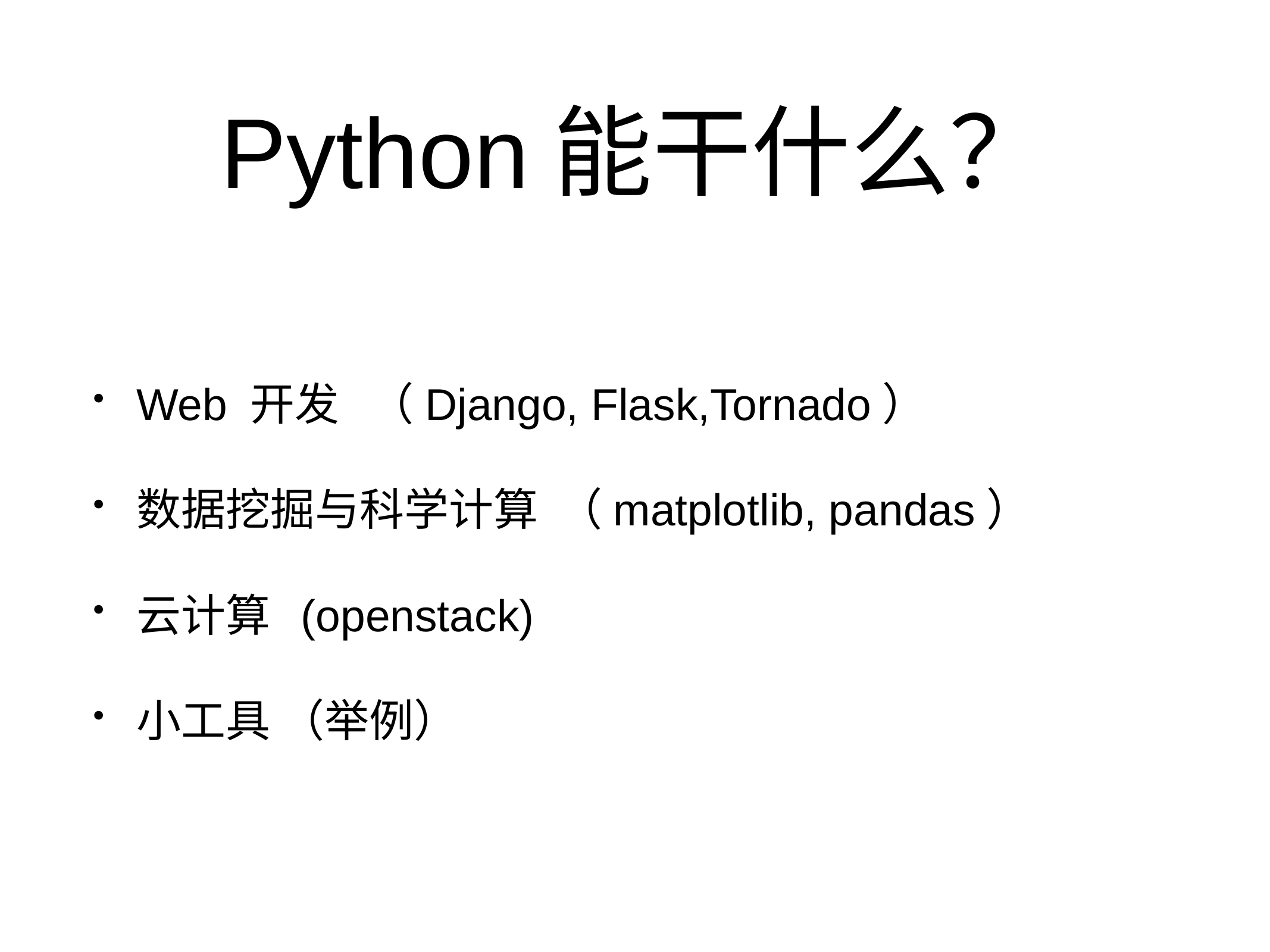

# Python能干什么？
Web 开发   （Django, Flask,Tornado）
数据挖掘与科学计算  （matplotlib, pandas）
云计算  (openstack)
小工具 （举例）